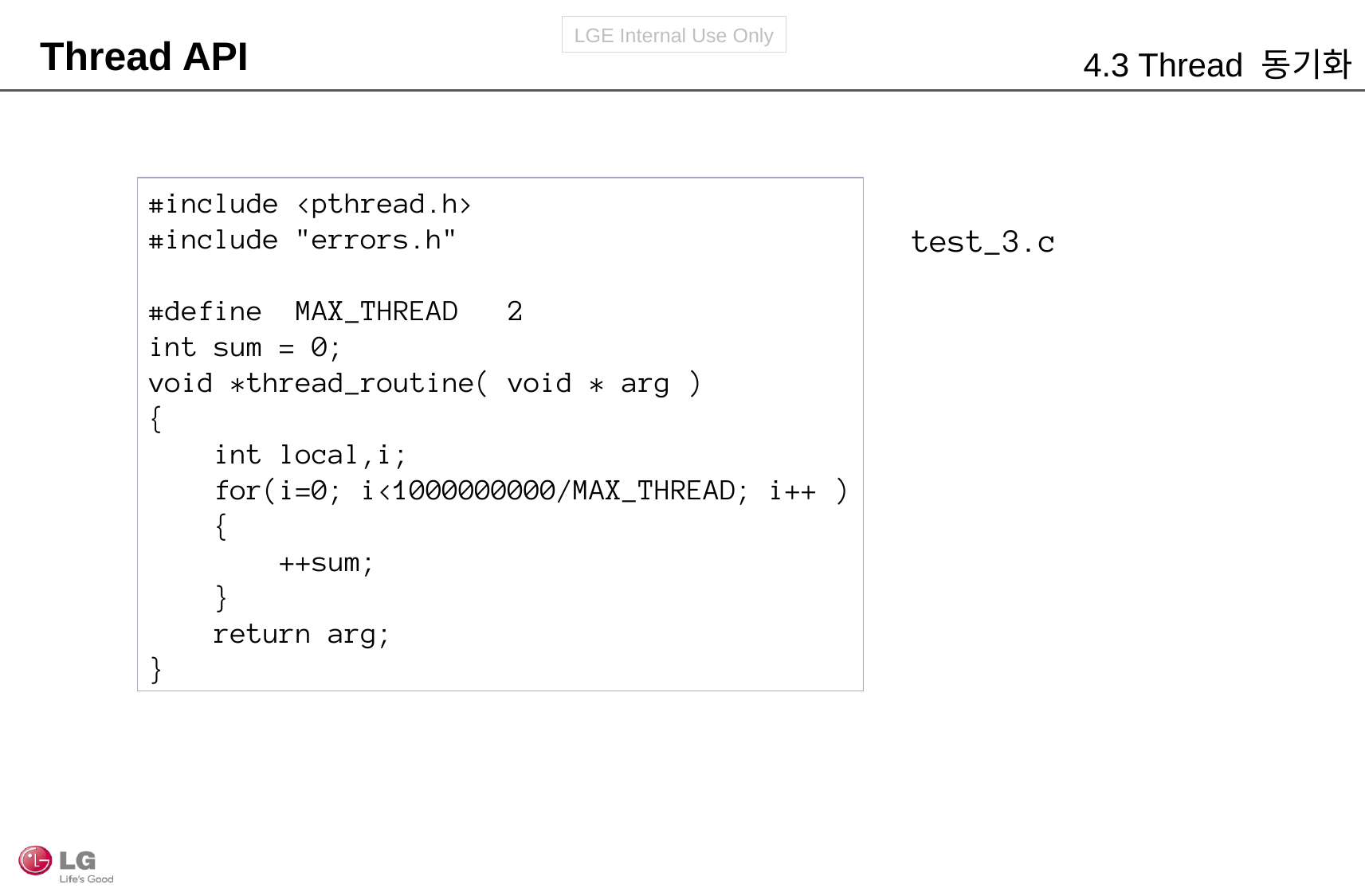

Thread API
4.3 Thread 동기화

#include <pthread.h>
#include "errors.h"

#define  MAX_THREAD   2
int sum = 0;
void *thread_routine( void * arg )
{
    int local,i;
    for(i=0; i<1000000000/MAX_THREAD; i++ )
    {
        ++sum;
    }
    return arg;
}
test_3.c